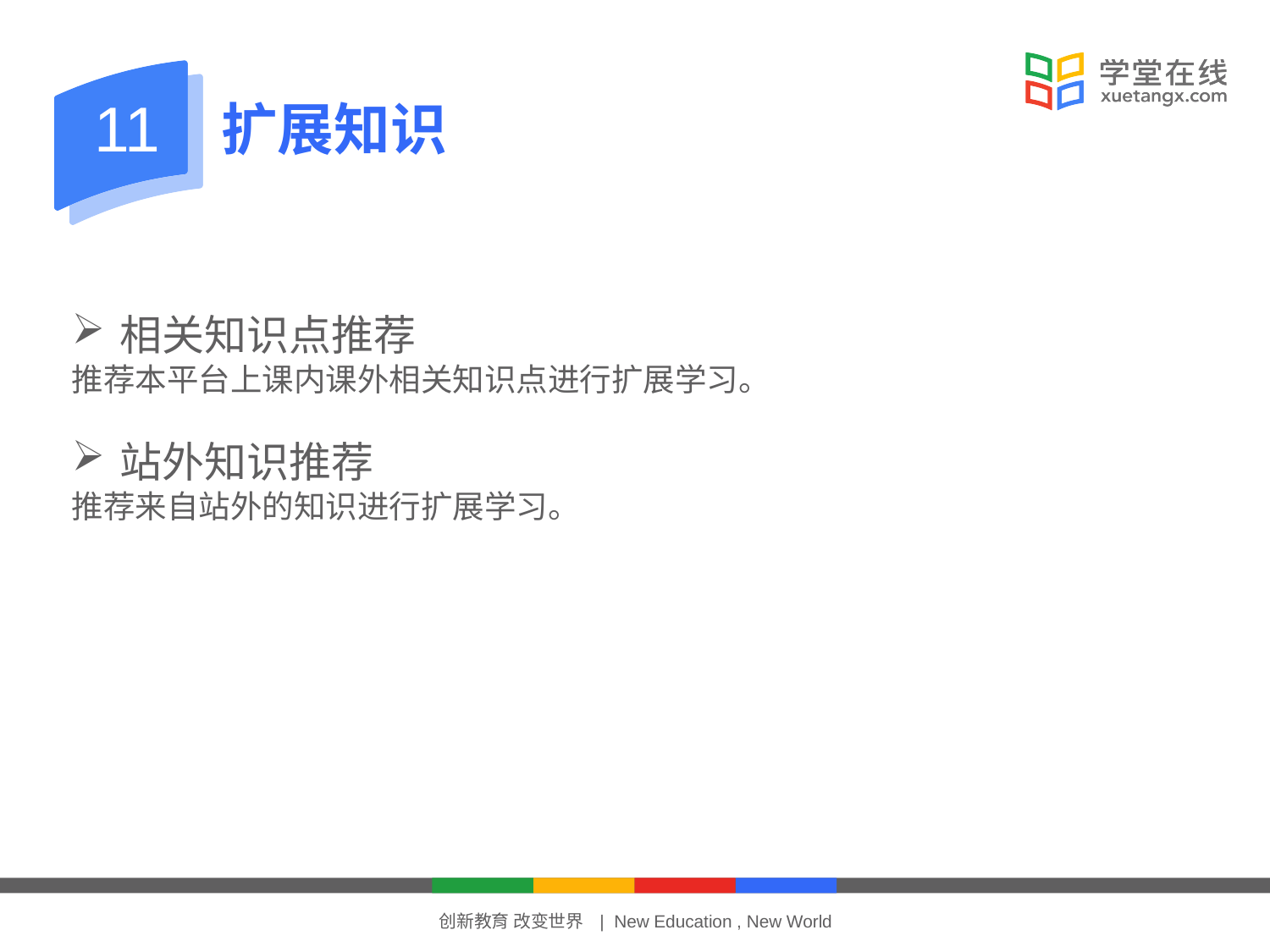

11
扩展知识
相关知识点推荐
推荐本平台上课内课外相关知识点进行扩展学习。

站外知识推荐
推荐来自站外的知识进行扩展学习。